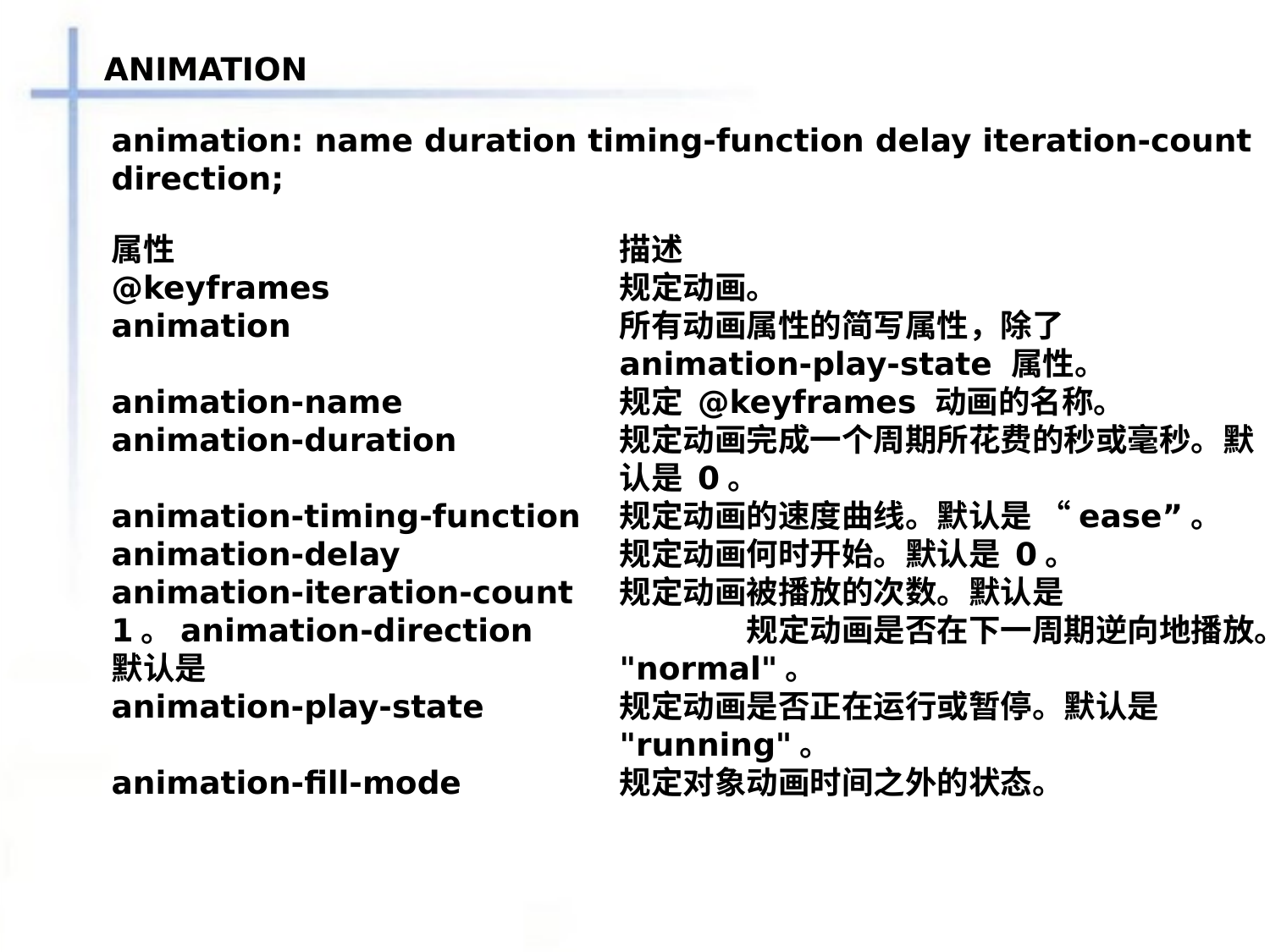

ANIMATION
animation: name duration timing-function delay iteration-count direction;
属性				描述
@keyframes			规定动画。
animation			所有动画属性的简写属性，除了 						animation-play-state 属性。
animation-name		规定 @keyframes 动画的名称。
animation-duration		规定动画完成一个周期所花费的秒或毫秒。默				认是 0。
animation-timing-function	规定动画的速度曲线。默认是 “ease”。
animation-delay		规定动画何时开始。默认是 0。
animation-iteration-count	规定动画被播放的次数。默认是 1。animation-direction		规定动画是否在下一周期逆向地播放。默认是 				"normal"。
animation-play-state		规定动画是否正在运行或暂停。默认是 					"running"。
animation-fill-mode		规定对象动画时间之外的状态。